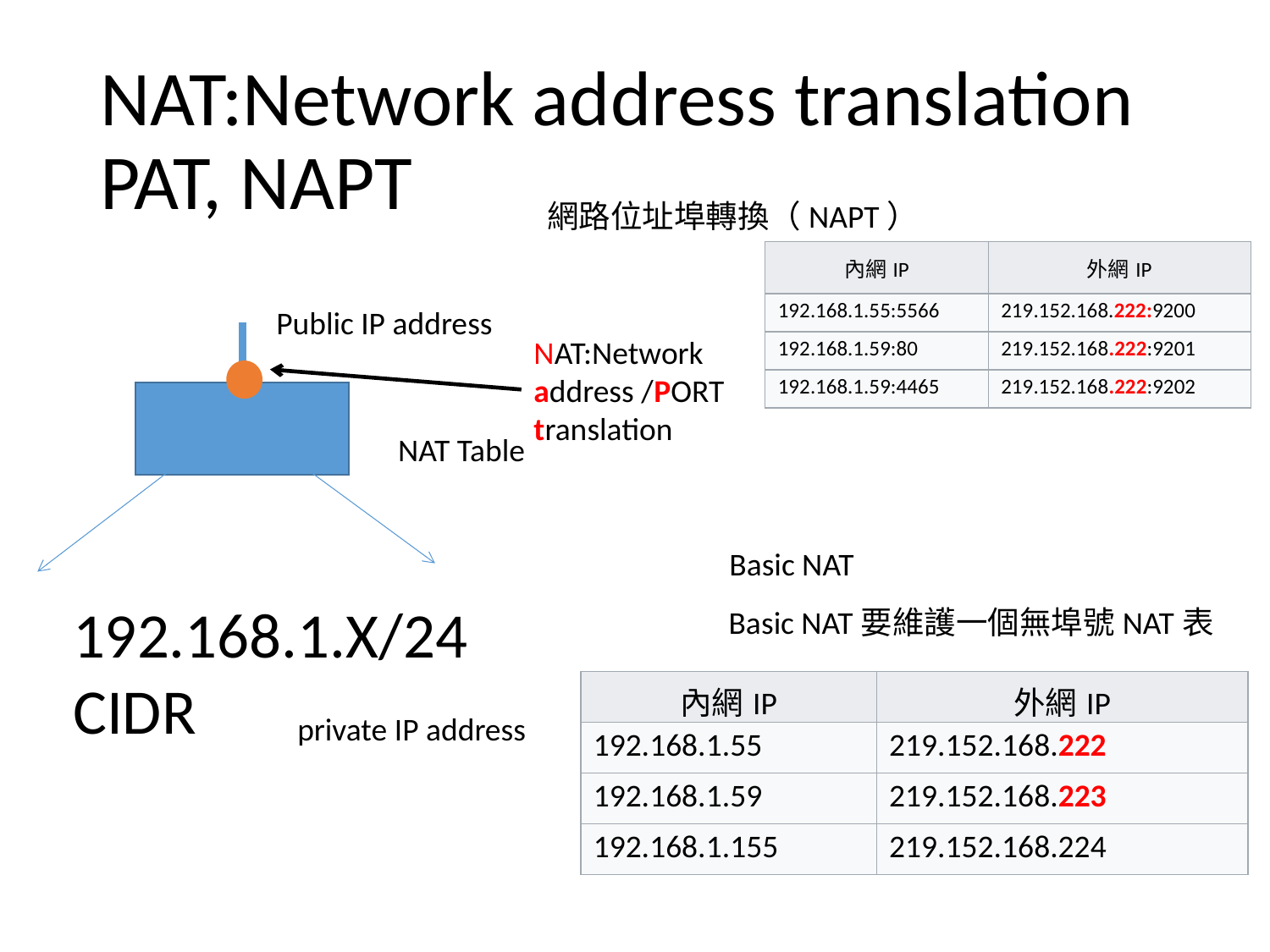

# NAT:Network address translation PAT, NAPT
網路位址埠轉換（NAPT）
| 內網IP | 外網IP |
| --- | --- |
| 192.168.1.55:5566 | 219.152.168.222:9200 |
| 192.168.1.59:80 | 219.152.168.222:9201 |
| 192.168.1.59:4465 | 219.152.168.222:9202 |
Public IP address
NAT:Network
address /PORT
translation

NAT Table
Basic NAT
192.168.1.X/24
CIDR
Basic NAT要維護一個無埠號NAT表
| 內網IP | 外網IP |
| --- | --- |
| 192.168.1.55 | 219.152.168.222 |
| 192.168.1.59 | 219.152.168.223 |
| 192.168.1.155 | 219.152.168.224 |
private IP address